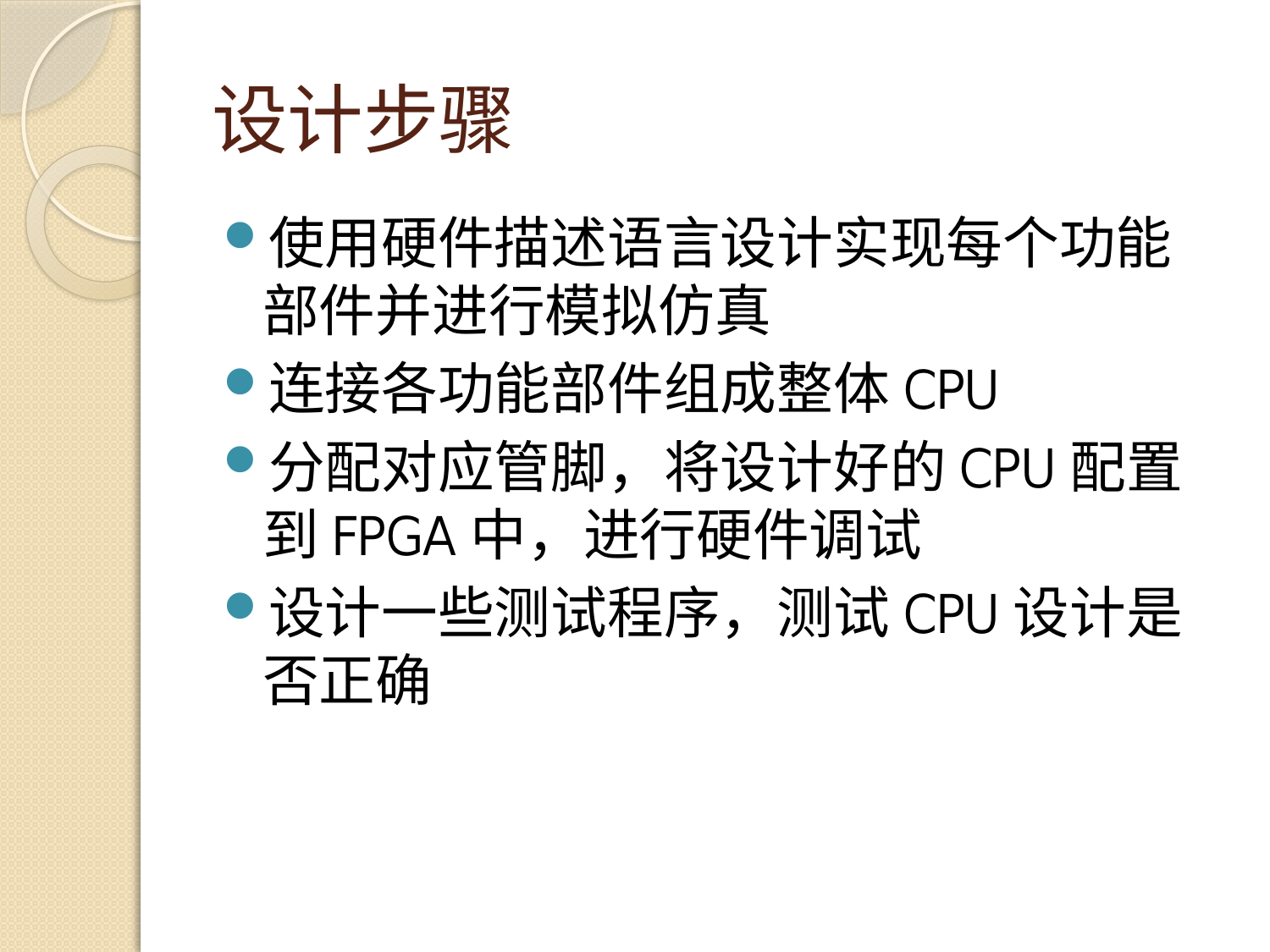

# 设计步骤
使用硬件描述语言设计实现每个功能部件并进行模拟仿真
连接各功能部件组成整体CPU
分配对应管脚，将设计好的CPU配置到FPGA中，进行硬件调试
设计一些测试程序，测试CPU设计是否正确